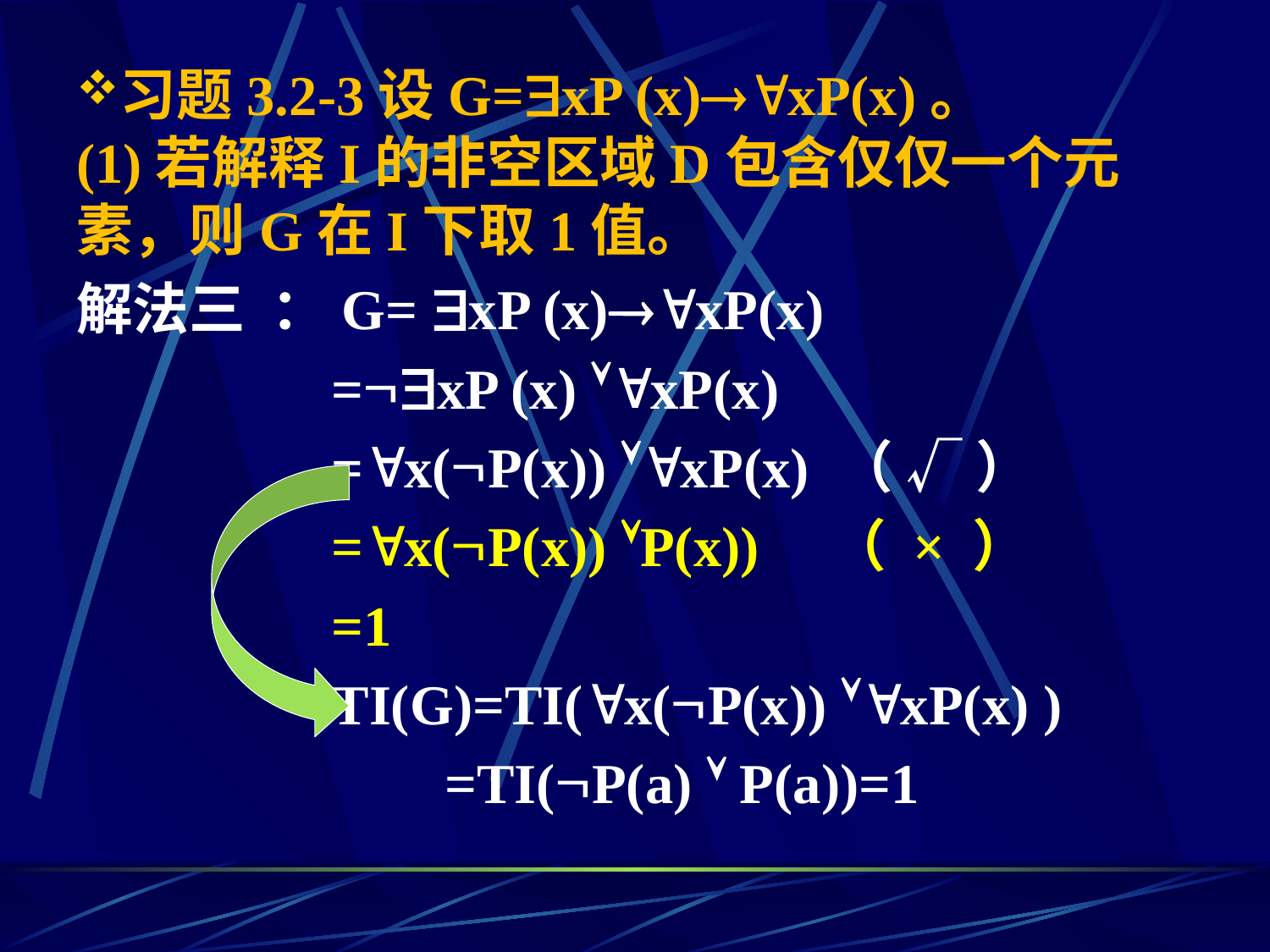

习题3.2-3设G=∃xP (x)→∀xP(x)。
(1)若解释I的非空区域D包含仅仅一个元素，则G在I下取1值。
解法三  ：G= ∃xP (x)→∀xP(x)
                  =¬∃xP (x) ∨∀xP(x)
                  =∀x(¬P(x)) ∨∀xP(x) （ √ ）
                  =∀x(¬P(x)) ∨P(x))    （ × ）
                  =1
                  TI(G)=TI(∀x(¬P(x)) ∨∀xP(x) )
                          =TI(¬P(a) ∨ P(a))=1